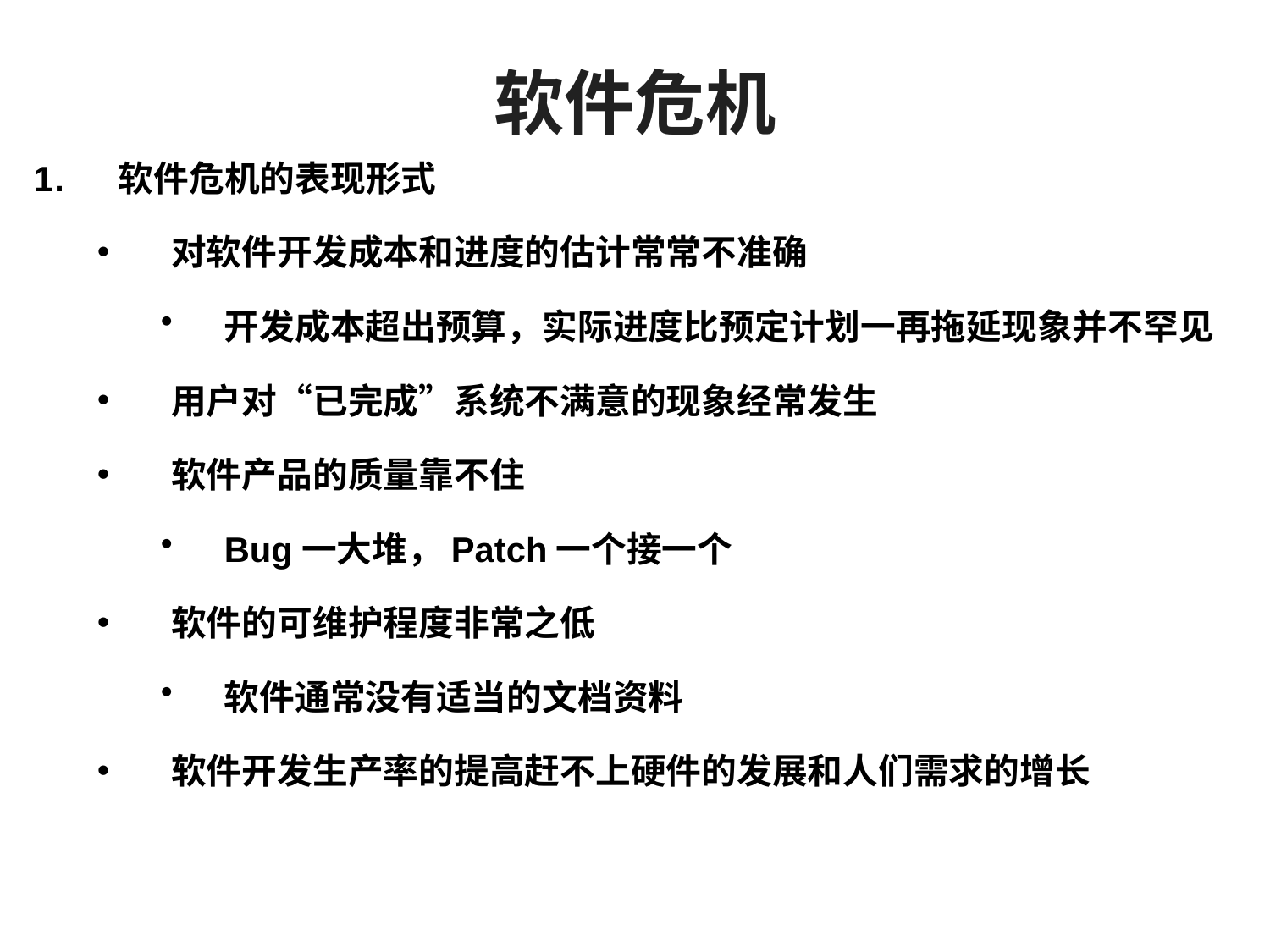

# 软件危机
软件危机的表现形式
对软件开发成本和进度的估计常常不准确
开发成本超出预算，实际进度比预定计划一再拖延现象并不罕见
用户对“已完成”系统不满意的现象经常发生
软件产品的质量靠不住
Bug一大堆，Patch一个接一个
软件的可维护程度非常之低
软件通常没有适当的文档资料
软件开发生产率的提高赶不上硬件的发展和人们需求的增长